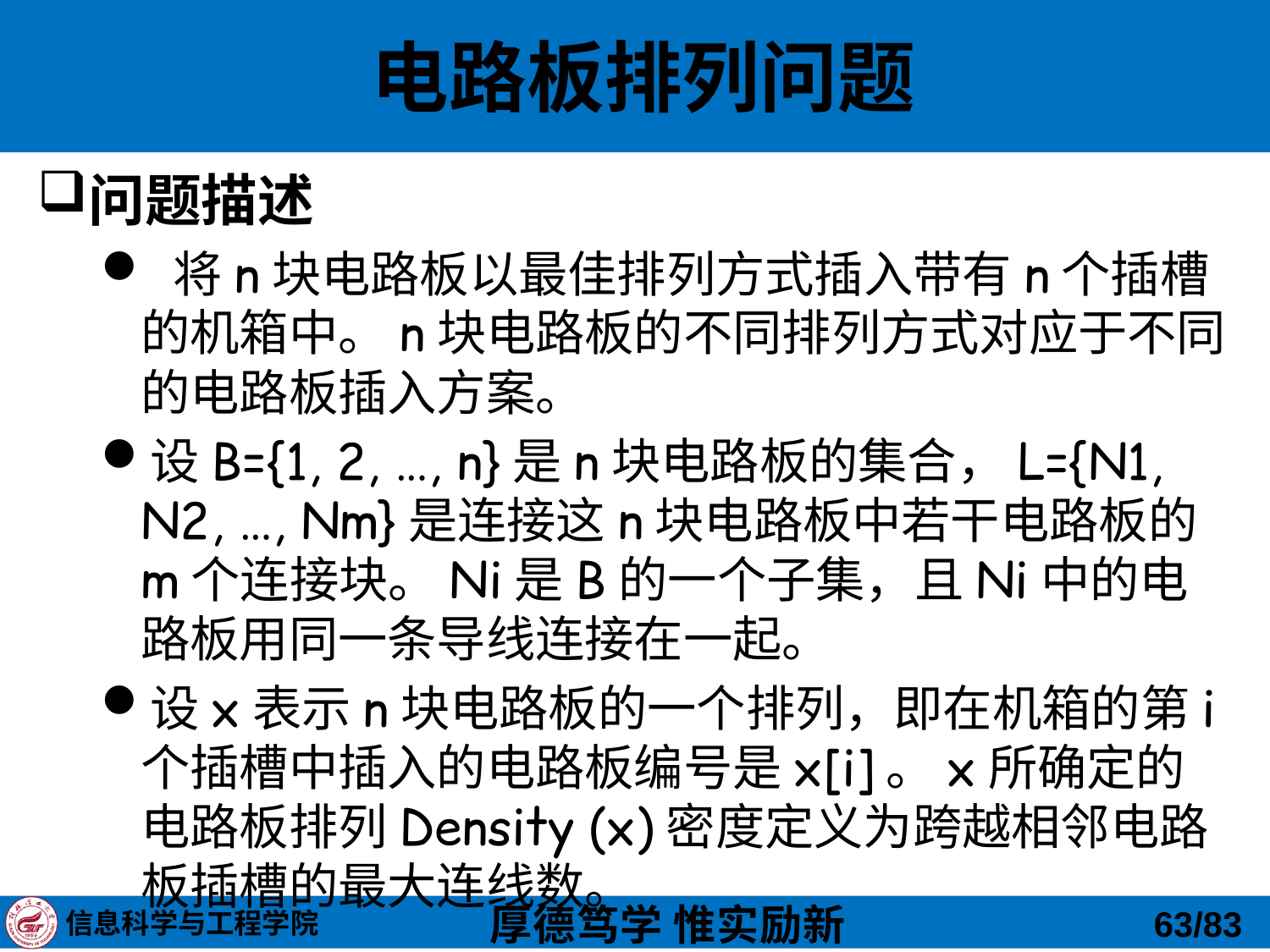

# 电路板排列问题
问题描述
 将n块电路板以最佳排列方式插入带有n个插槽的机箱中。n块电路板的不同排列方式对应于不同的电路板插入方案。
设B={1, 2, …, n}是n块电路板的集合，L={N1, N2, …, Nm}是连接这n块电路板中若干电路板的m个连接块。Ni是B的一个子集，且Ni中的电路板用同一条导线连接在一起。
设x表示n块电路板的一个排列，即在机箱的第i个插槽中插入的电路板编号是x[i]。x所确定的电路板排列Density (x)密度定义为跨越相邻电路板插槽的最大连线数。
63/83